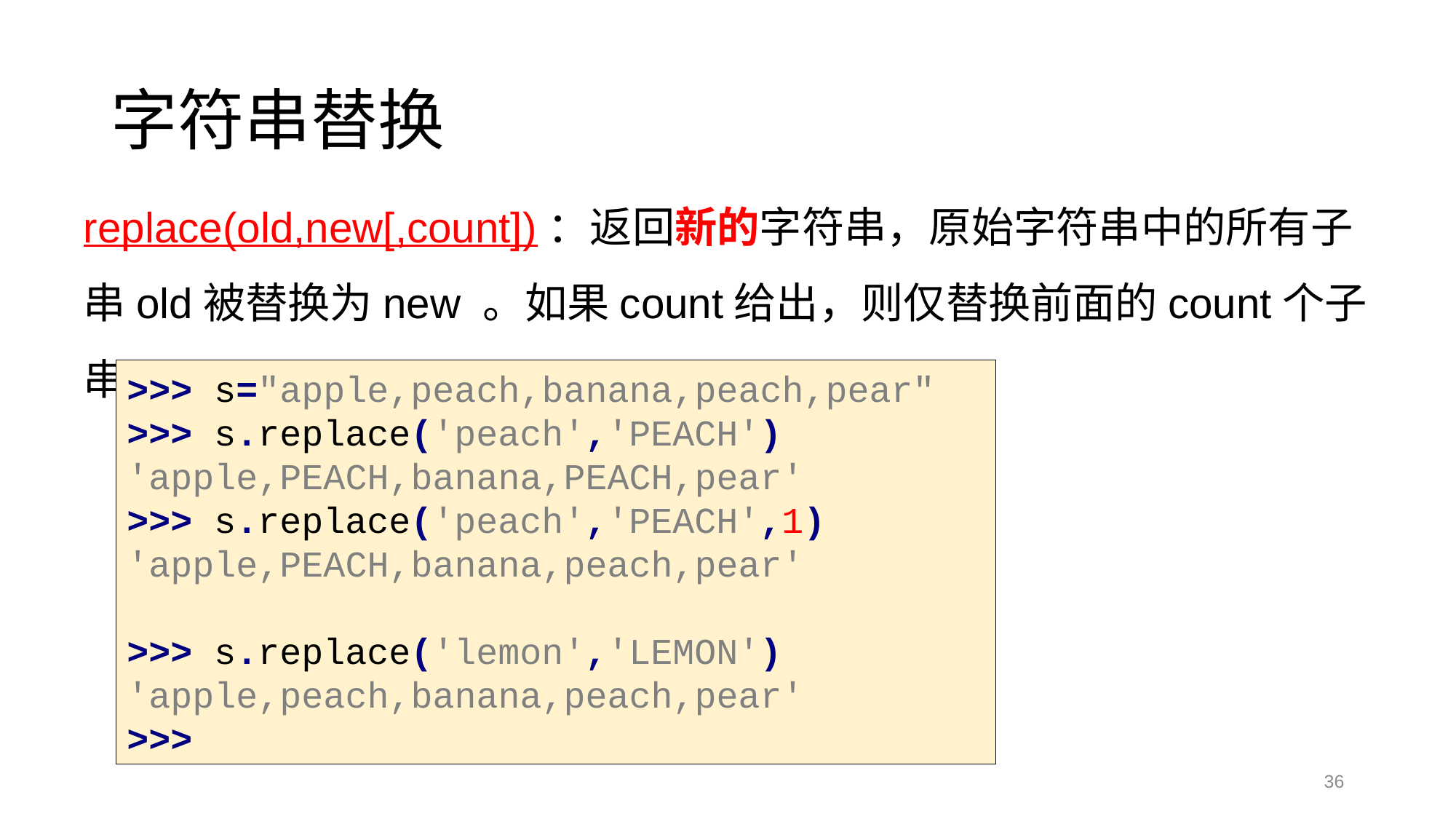

# 字符串替换
replace(old,new[,count])：返回新的字符串，原始字符串中的所有子串old被替换为new 。如果count给出，则仅替换前面的count个子串
>>> s="apple,peach,banana,peach,pear"
>>> s.replace('peach','PEACH')
'apple,PEACH,banana,PEACH,pear'
>>> s.replace('peach','PEACH',1)
'apple,PEACH,banana,peach,pear'

>>> s.replace('lemon','LEMON')
'apple,peach,banana,peach,pear'
>>>
36